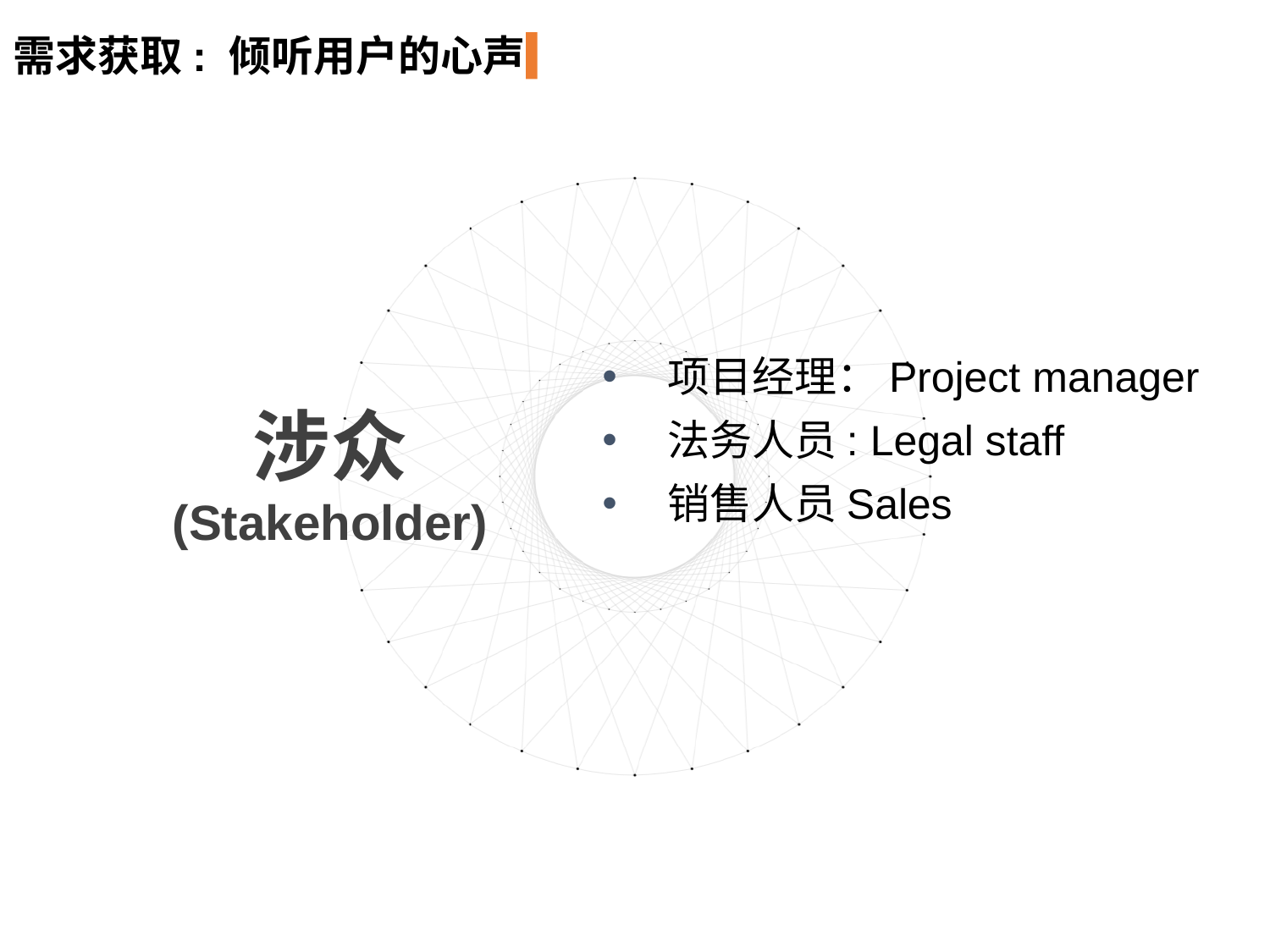

需求获取: 倾听用户的心声

项目经理：Project manager
法务人员: Legal staff
销售人员Sales
涉众
(Stakeholder)